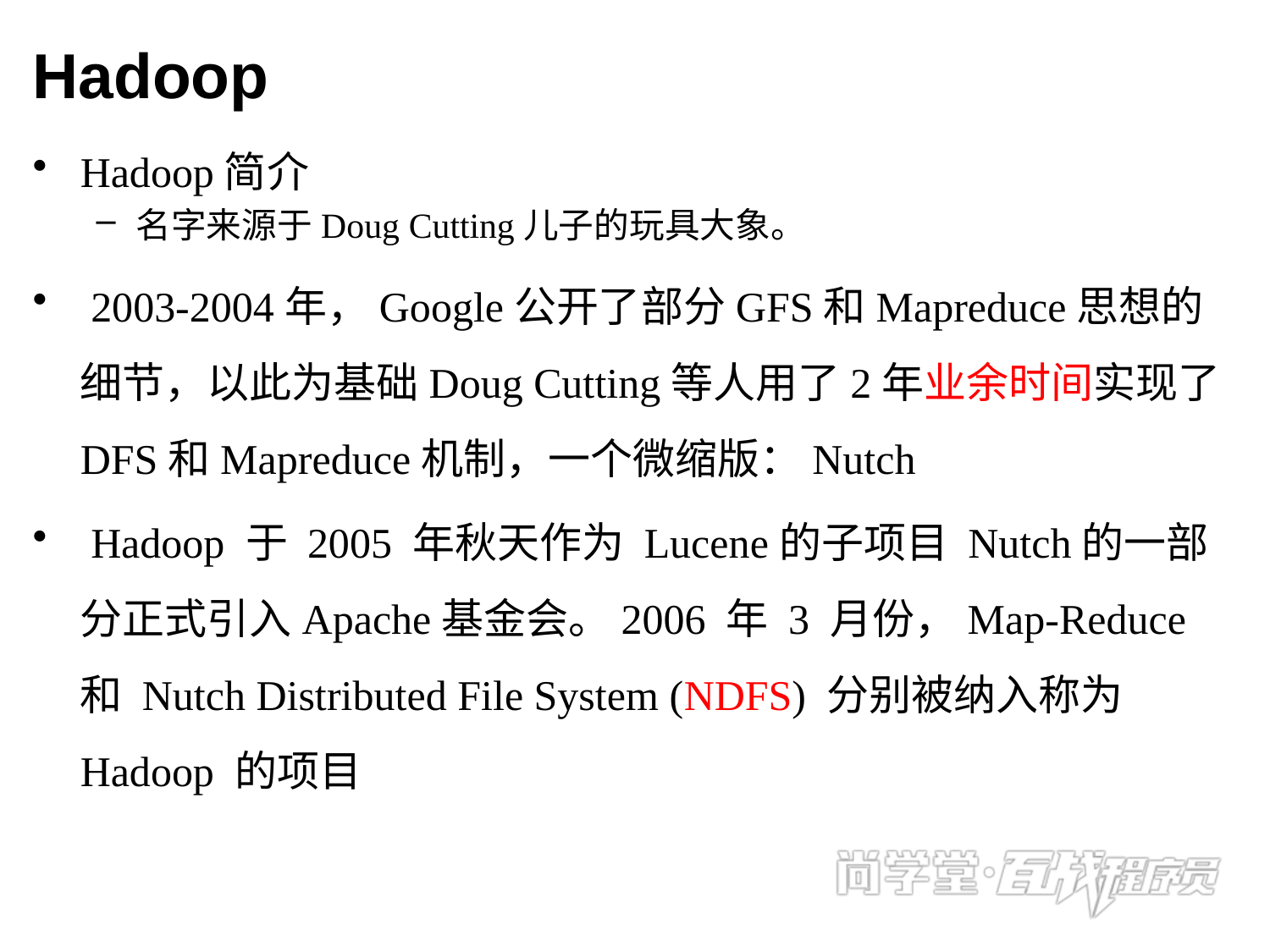

# Hadoop
Hadoop简介
名字来源于Doug Cutting儿子的玩具大象。
 2003-2004年，Google公开了部分GFS和Mapreduce思想的细节，以此为基础Doug Cutting等人用了2年业余时间实现了DFS和Mapreduce机制，一个微缩版：Nutch
 Hadoop 于 2005 年秋天作为 Lucene的子项目 Nutch的一部分正式引入Apache基金会。2006 年 3 月份，Map-Reduce 和 Nutch Distributed File System (NDFS) 分别被纳入称为 Hadoop 的项目